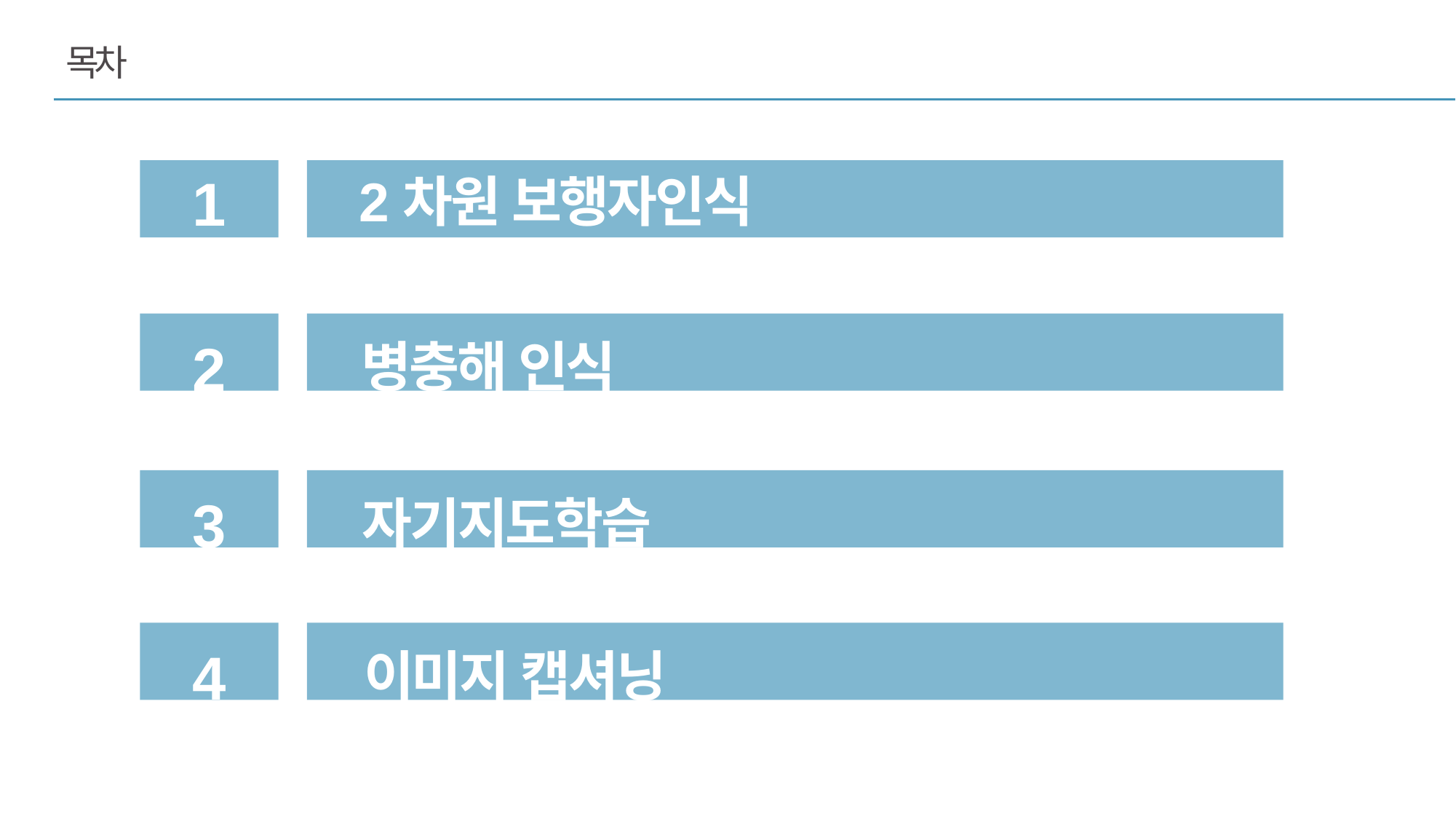

목차
1

2차원 보행자인식

2
병충해 인식
2
주제를 입력하세요

3
자기지도학습

4
이미지 캡셔닝